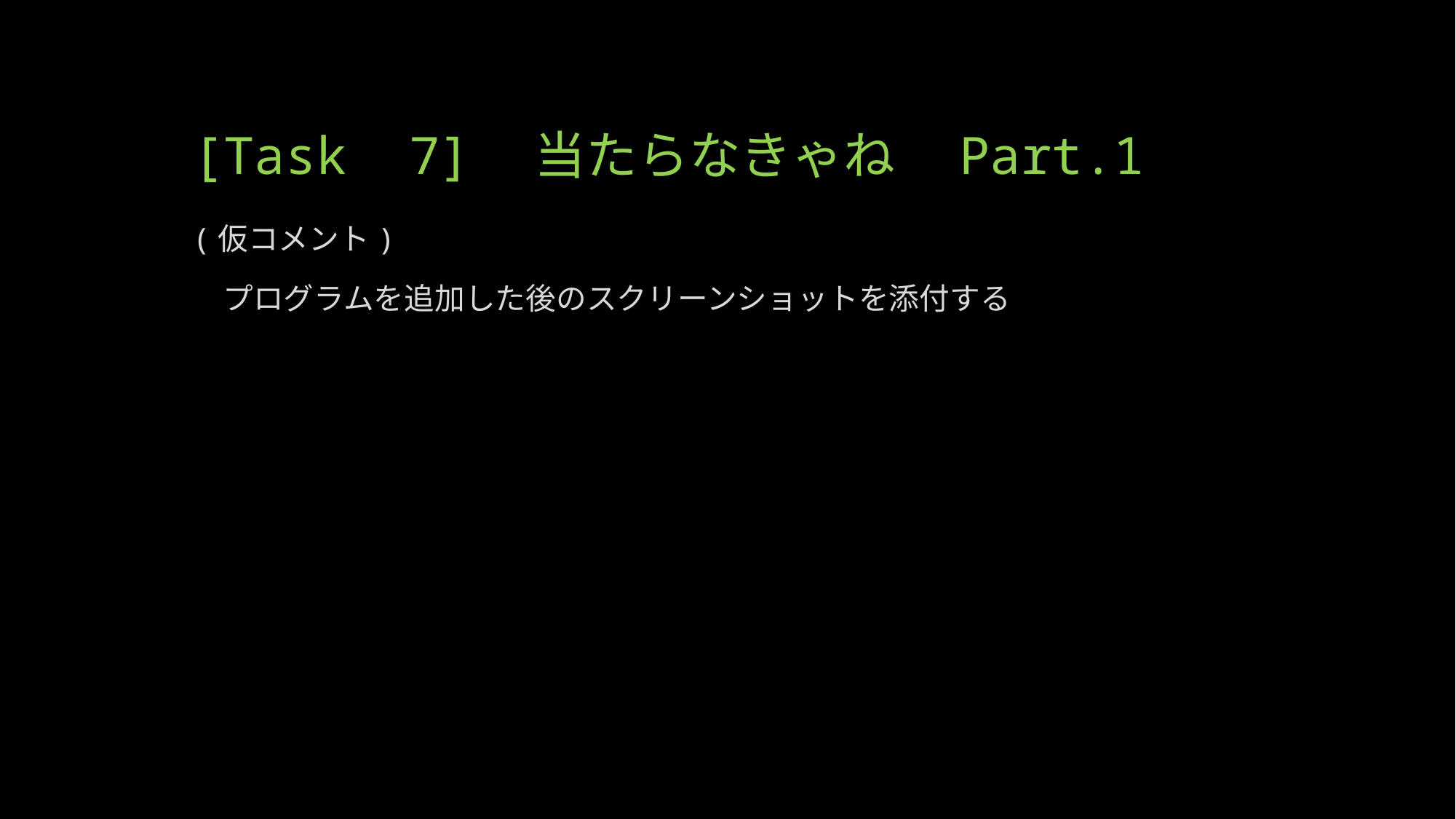

# [Task  7]　当たらなきゃね　Part.1
(仮コメント)
　プログラムを追加した後のスクリーンショットを添付する